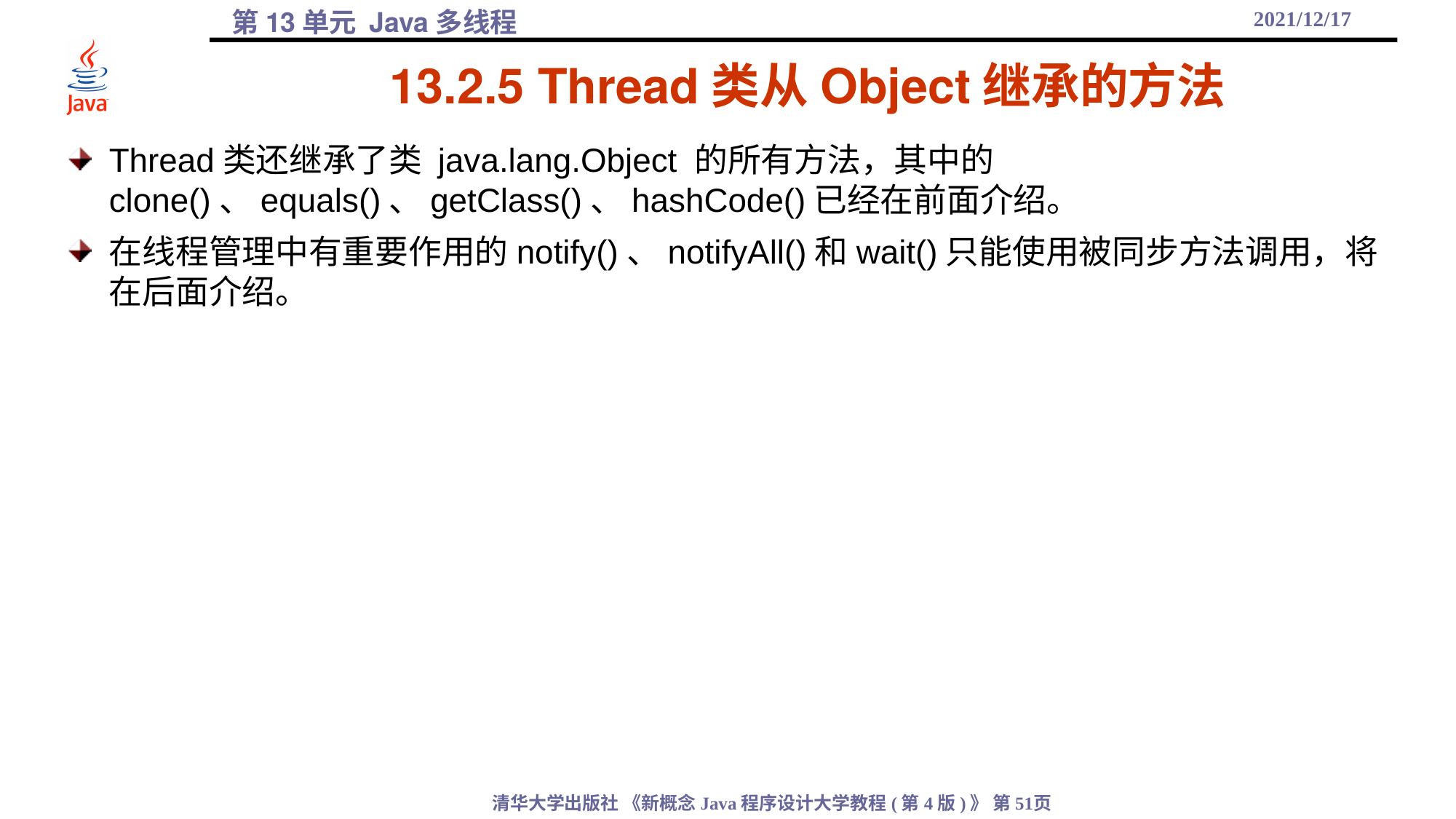

2021/12/17
# 13.2.5 Thread类从Object继承的方法
Thread类还继承了类 java.lang.Object 的所有方法，其中的clone()、equals()、getClass()、hashCode()已经在前面介绍。
在线程管理中有重要作用的notify()、notifyAll()和wait()只能使用被同步方法调用，将在后面介绍。